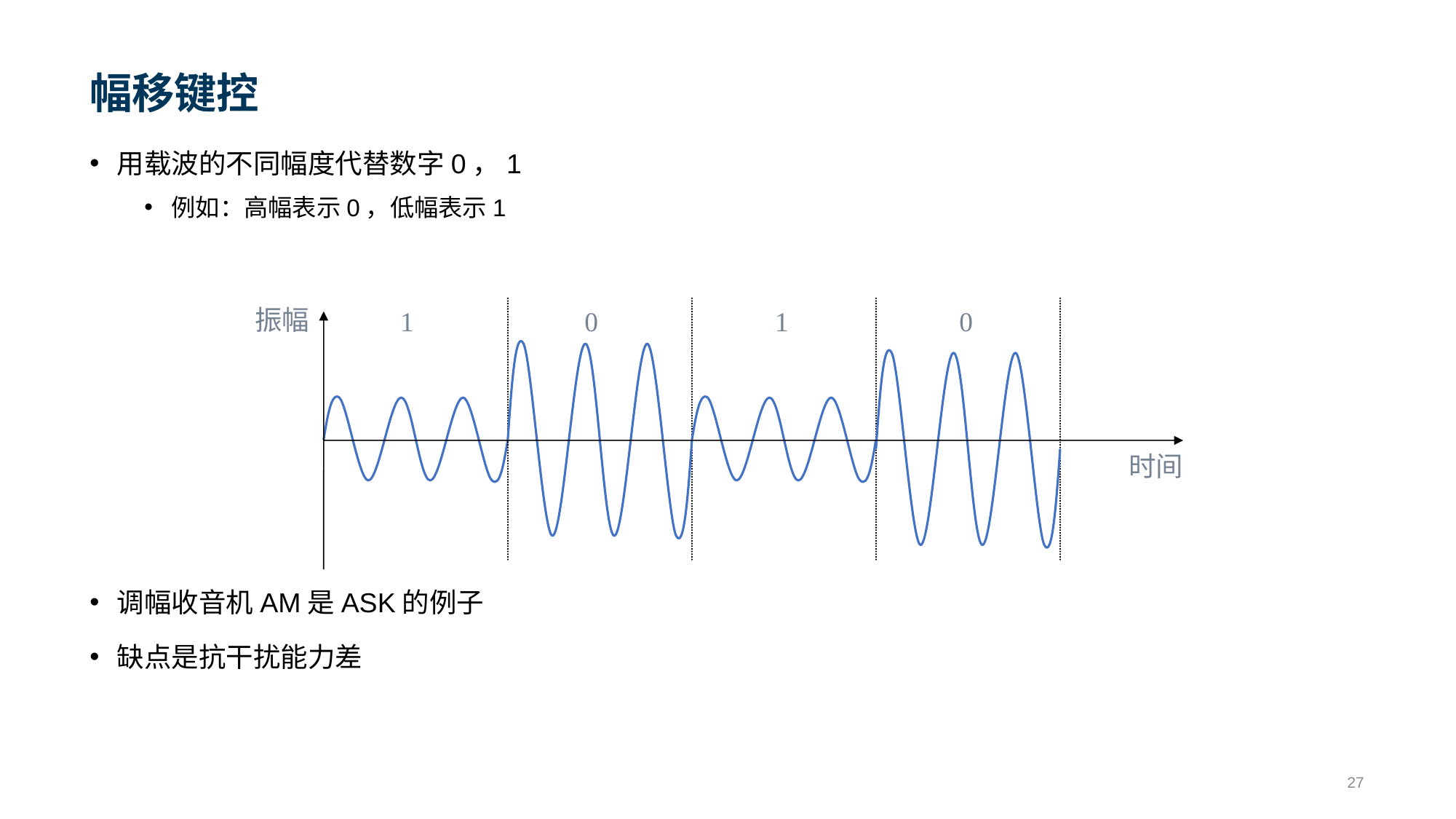

# 幅移键控
用载波的不同幅度代替数字0，1
例如：高幅表示0，低幅表示1

振幅
1
0
1
0

时间
调幅收音机AM是ASK的例子
缺点是抗干扰能力差
27